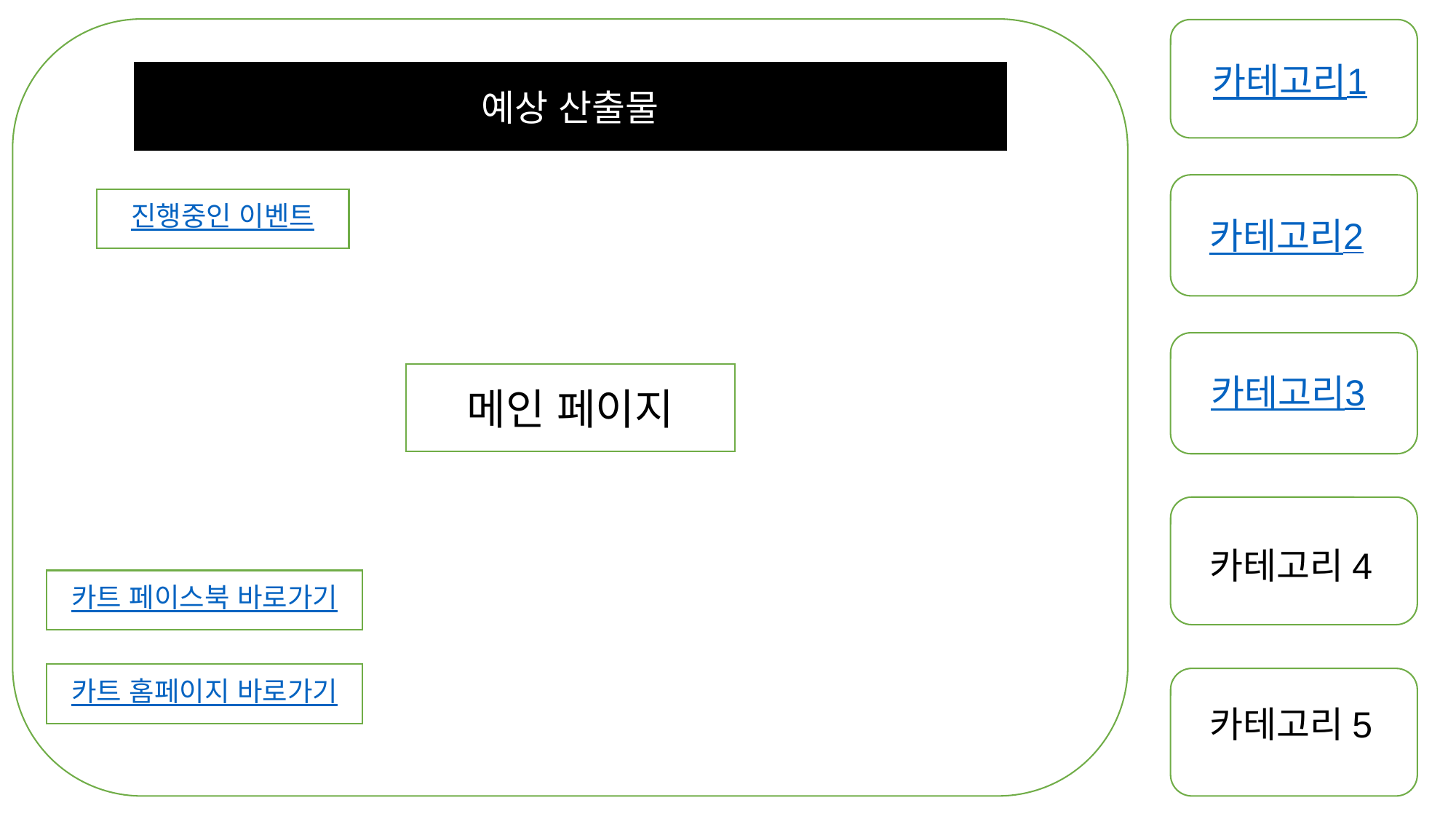

카테고리1
예상 산출물

진행중인 이벤트
카테고리2

메인 페이지
카테고리3

카테고리4
카트 페이스북 바로가기
카트 홈페이지 바로가기

카테고리5